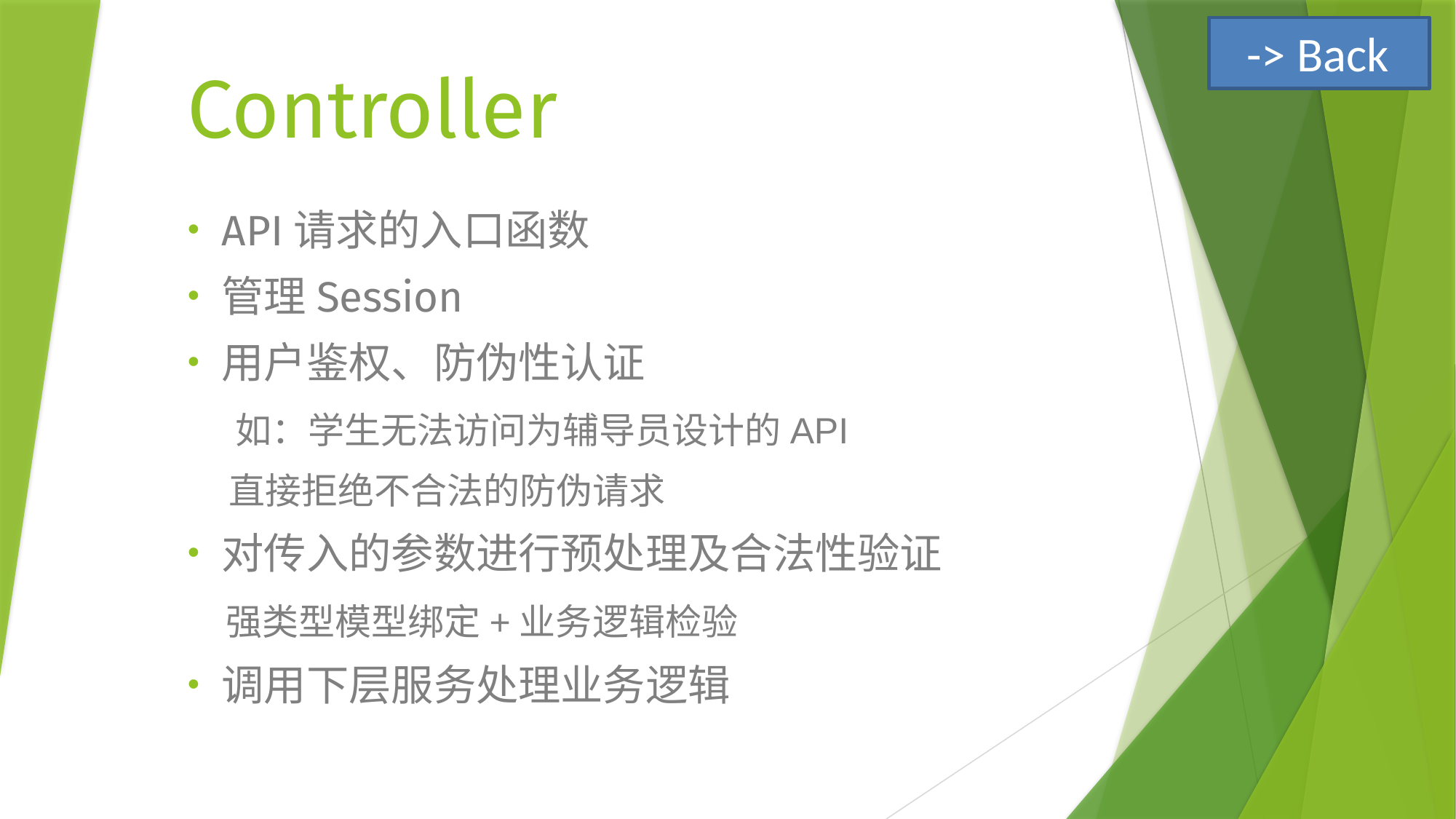

-> Back
# Controller
API请求的入口函数
管理Session
用户鉴权、防伪性认证
    如：学生无法访问为辅导员设计的API
    直接拒绝不合法的防伪请求
对传入的参数进行预处理及合法性验证
   强类型模型绑定+业务逻辑检验
调用下层服务处理业务逻辑